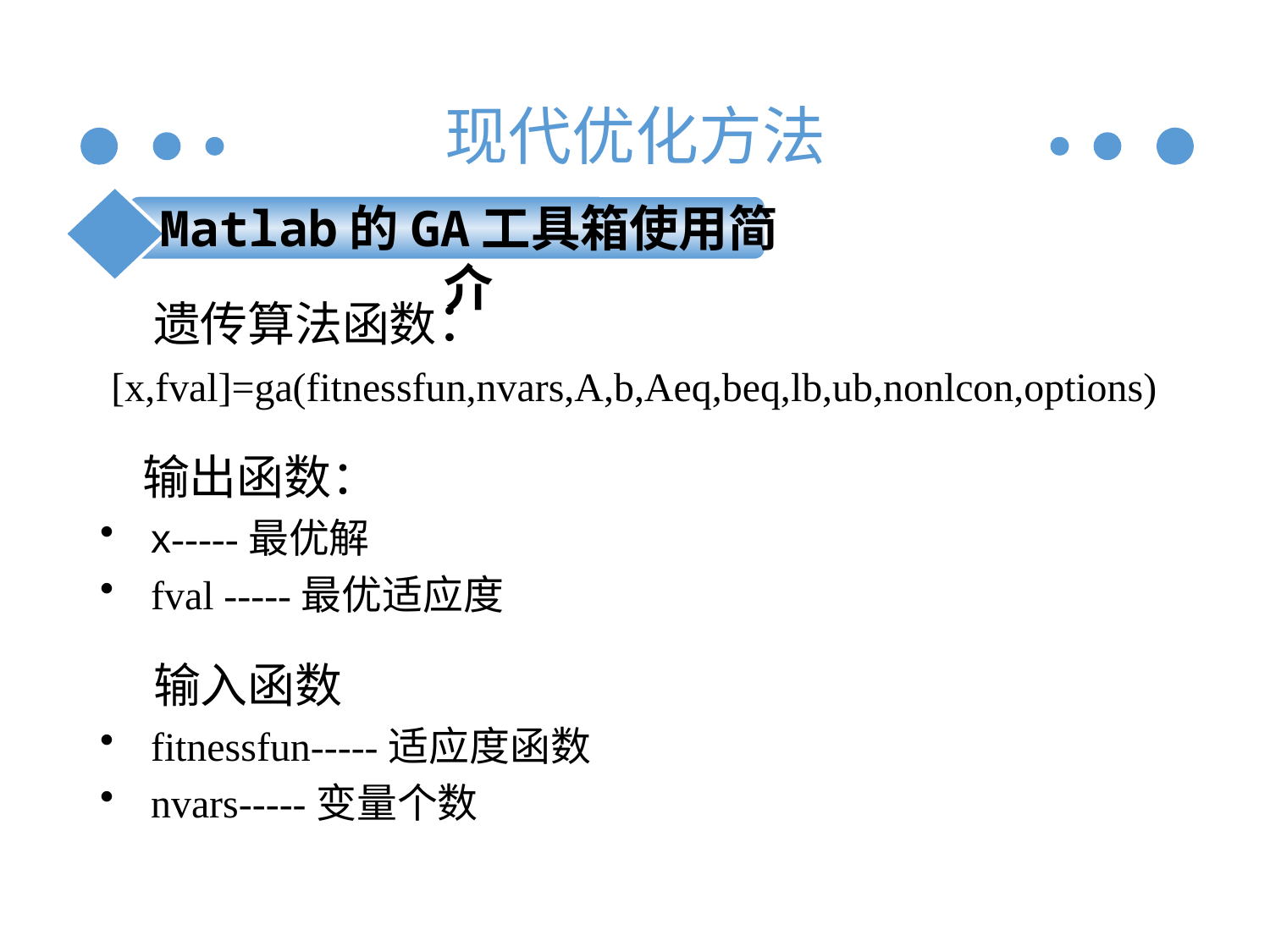

现代优化方法

Matlab的GA工具箱使用简介

    遗传算法函数：
[x,fval]=ga(fitnessfun,nvars,A,b,Aeq,beq,lb,ub,nonlcon,options)
   输出函数：
x-----最优解
fval -----最优适应度
    输入函数
fitnessfun-----适应度函数
nvars-----变量个数